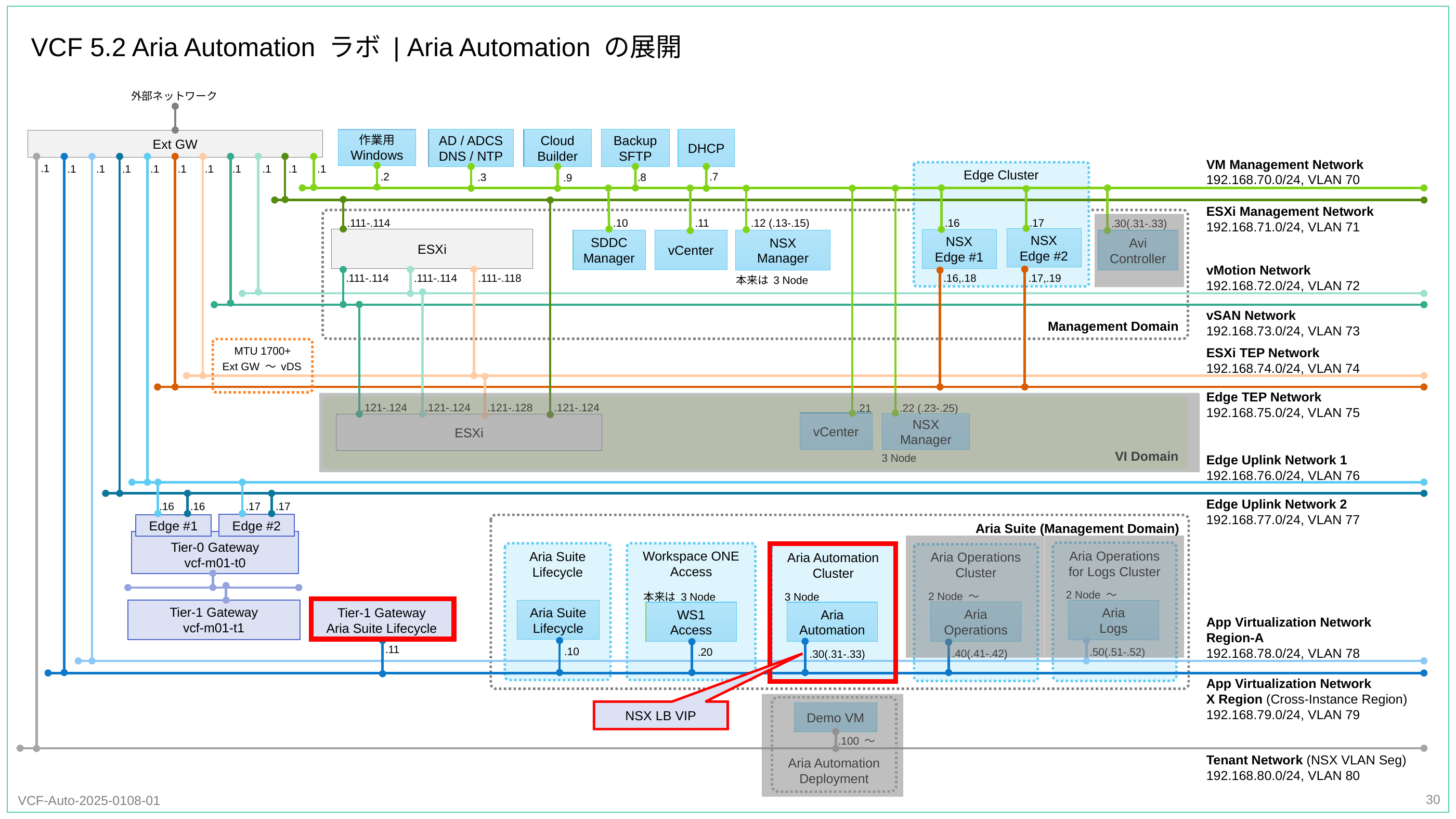

# VCF 5.2 Aria Automation ラボ | Aria Automation の展開

NSX LB VIP
30